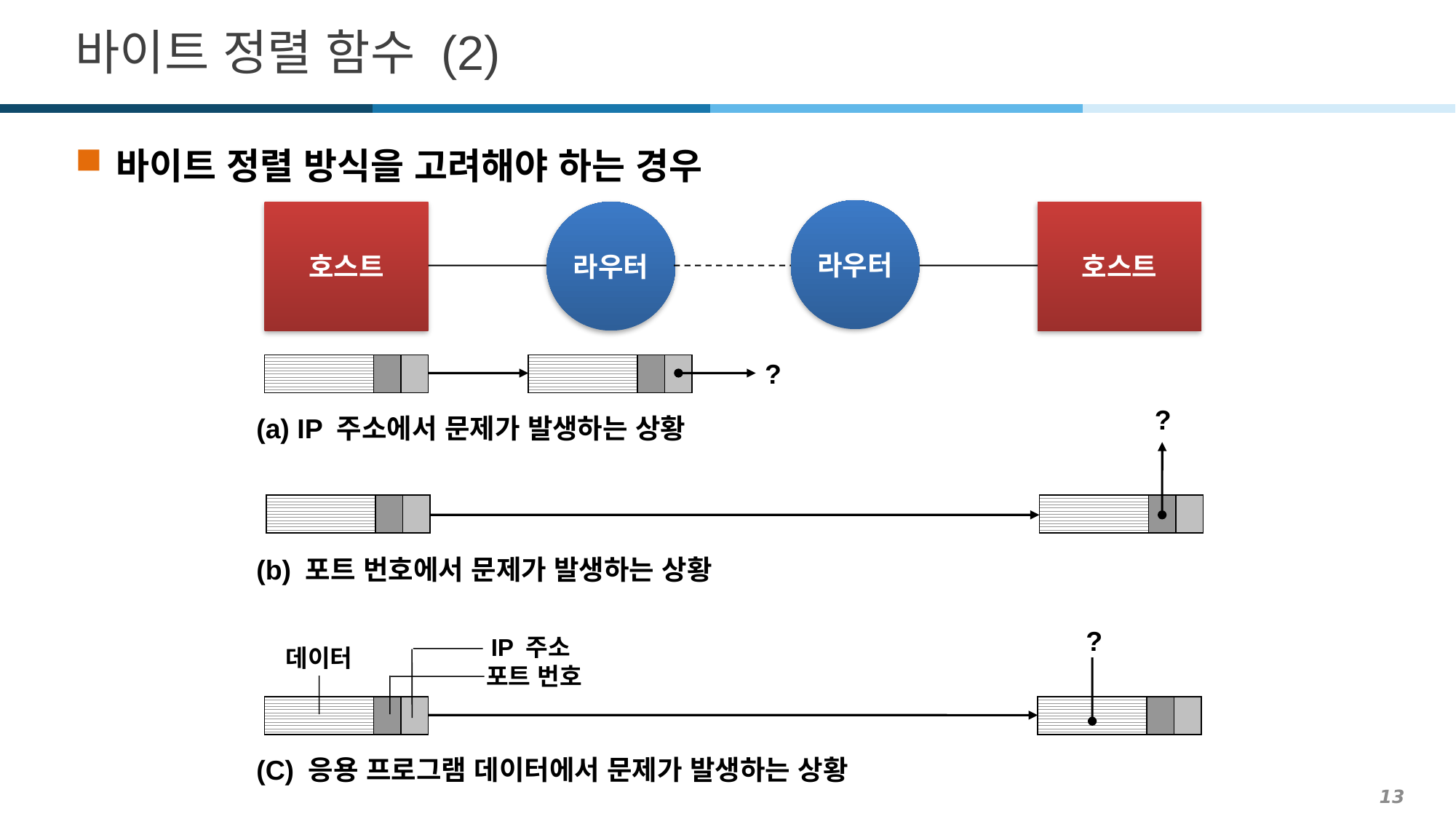

# 바이트 정렬 함수 (2)
바이트 정렬 방식을 고려해야 하는 경우
라우터
호스트
라우터
호스트

?

?

(a) IP 주소에서 문제가 발생하는 상황
(b) 포트 번호에서 문제가 발생하는 상황
?
IP 주소
데이터

포트 번호

(C) 응용 프로그램 데이터에서 문제가 발생하는 상황